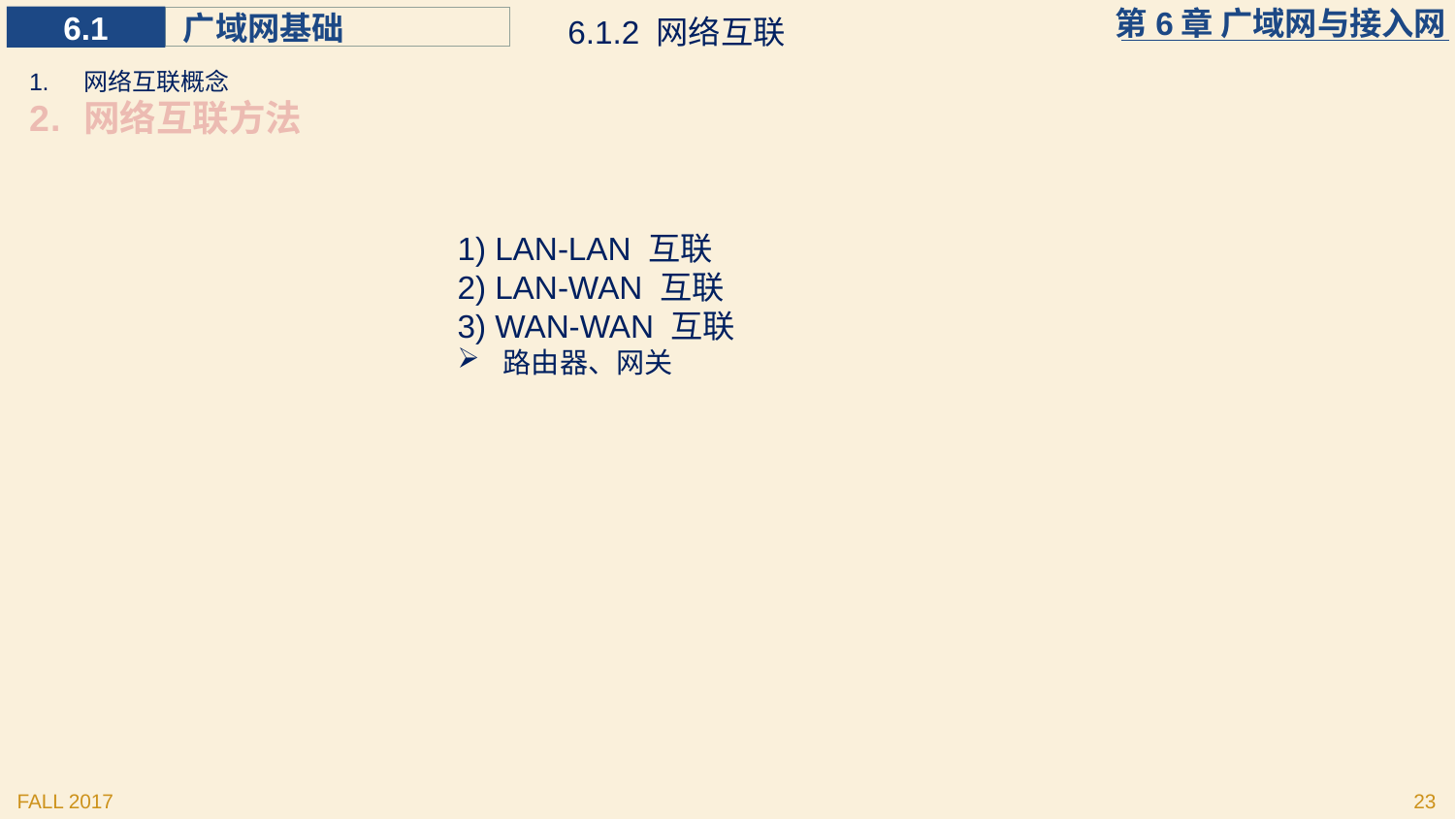

6.1.2 网络互联
网络互联概念
网络互联方法
1) LAN-LAN 互联
2) LAN-WAN 互联
3) WAN-WAN 互联
路由器、网关